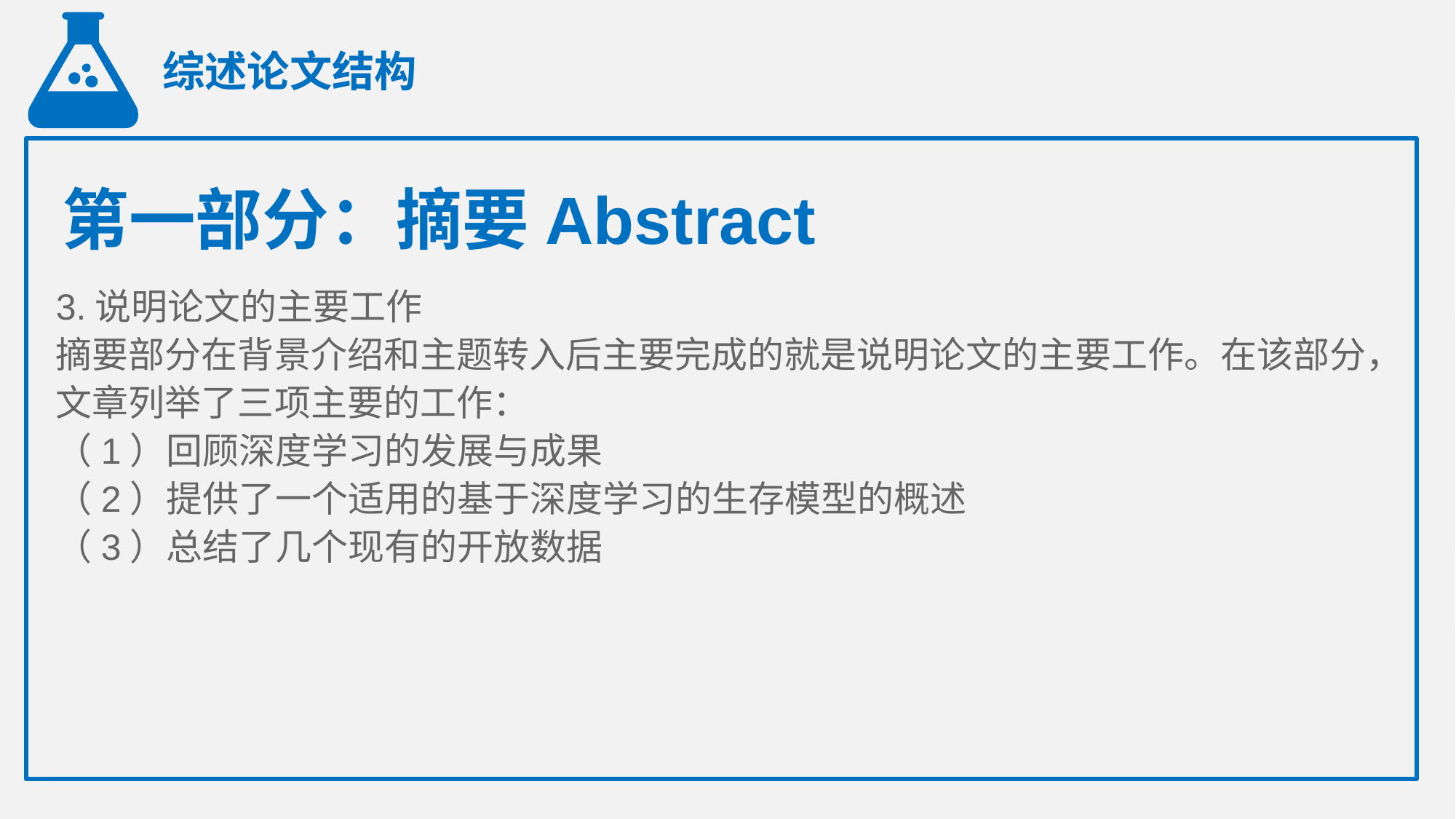

综述论文结构

第一部分：摘要Abstract
3.说明论文的主要工作
摘要部分在背景介绍和主题转入后主要完成的就是说明论文的主要工作。在该部分，文章列举了三项主要的工作：
（1）回顾深度学习的发展与成果
（2）提供了一个适用的基于深度学习的生存模型的概述
（3）总结了几个现有的开放数据